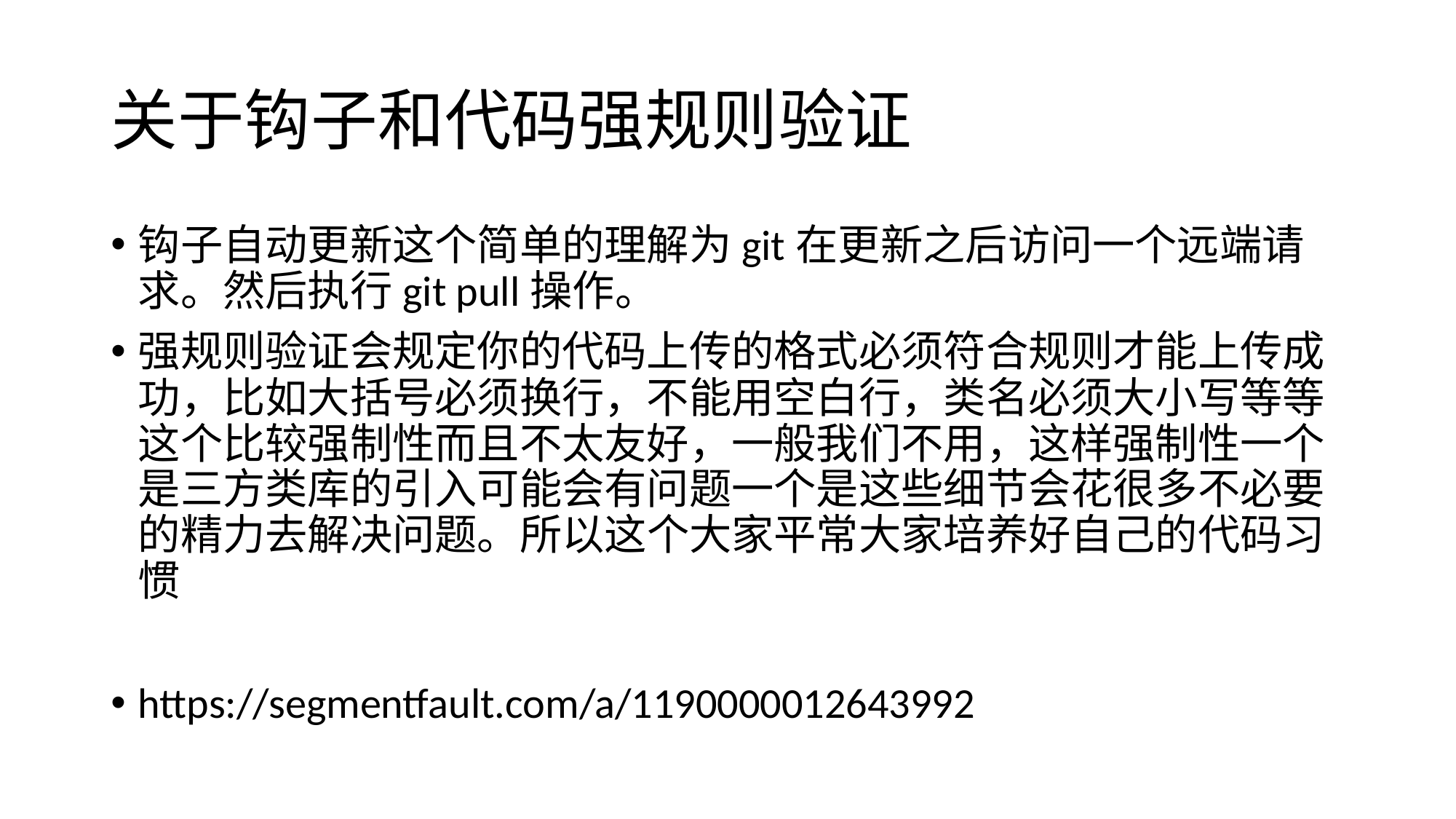

# 关于钩子和代码强规则验证
钩子自动更新这个简单的理解为git在更新之后访问一个远端请求。然后执行git pull操作。
强规则验证会规定你的代码上传的格式必须符合规则才能上传成功，比如大括号必须换行，不能用空白行，类名必须大小写等等这个比较强制性而且不太友好，一般我们不用，这样强制性一个是三方类库的引入可能会有问题一个是这些细节会花很多不必要的精力去解决问题。所以这个大家平常大家培养好自己的代码习惯

https://segmentfault.com/a/1190000012643992